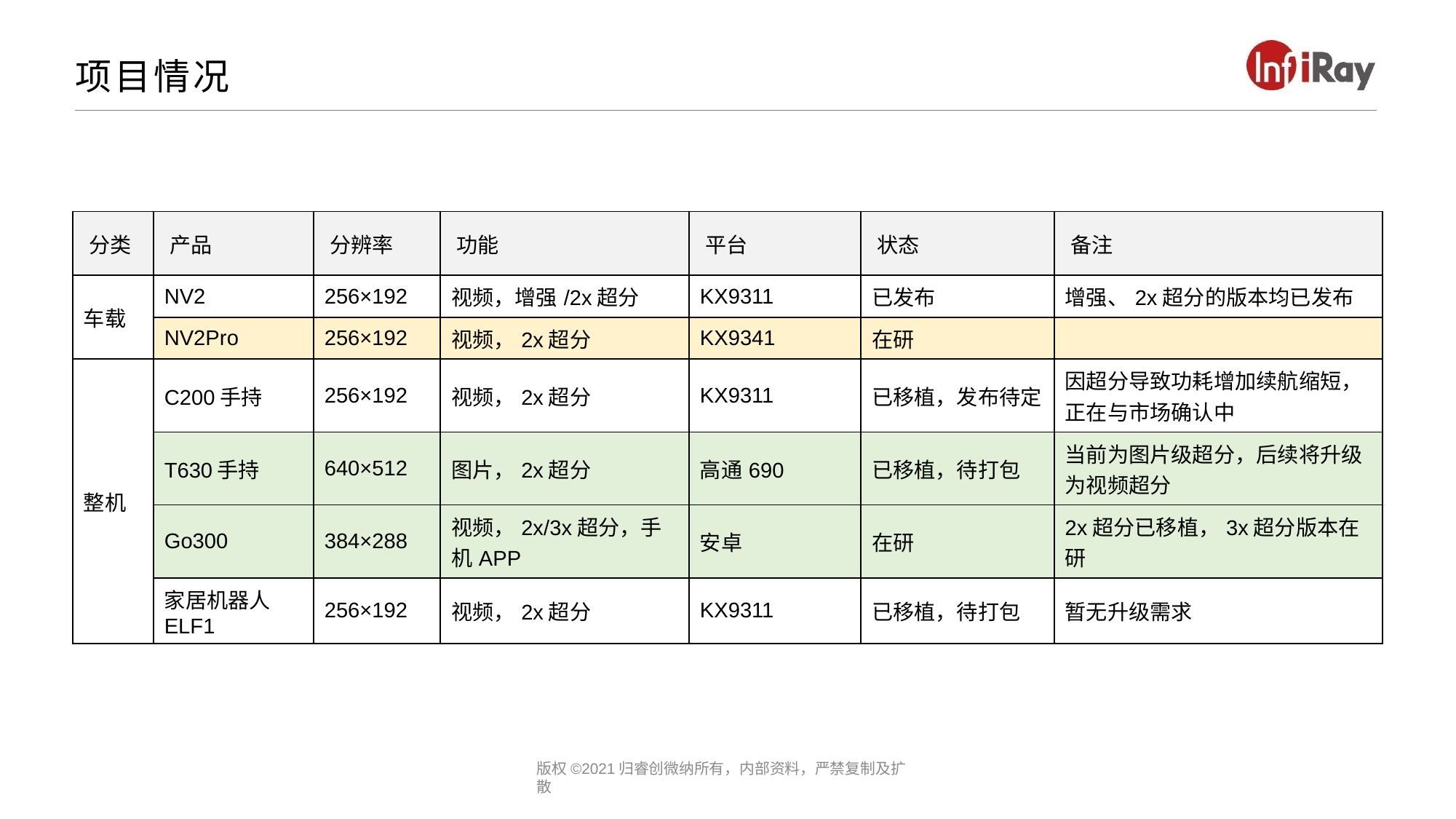

# 项目情况
| 分类 | 产品 | 分辨率 | 功能 | 平台 | 状态 | 备注 |
| --- | --- | --- | --- | --- | --- | --- |
| 车载 | NV2 | 256×192 | 视频，增强/2x超分 | KX9311 | 已发布 | 增强、2x超分的版本均已发布 |
|  | NV2Pro | 256×192 | 视频，2x超分 | KX9341 | 在研 |  |
| 整机 | C200手持 | 256×192 | 视频，2x超分 | KX9311 | 已移植，发布待定 | 因超分导致功耗增加续航缩短，正在与市场确认中 |
|  | T630手持 | 640×512 | 图片，2x超分 | 高通690 | 已移植，待打包 | 当前为图片级超分，后续将升级为视频超分 |
|  | Go300 | 384×288 | 视频，2x/3x超分，手机APP | 安卓 | 在研 | 2x超分已移植，3x超分版本在研 |
|  | 家居机器人ELF1 | 256×192 | 视频，2x超分 | KX9311 | 已移植，待打包 | 暂无升级需求 |

3